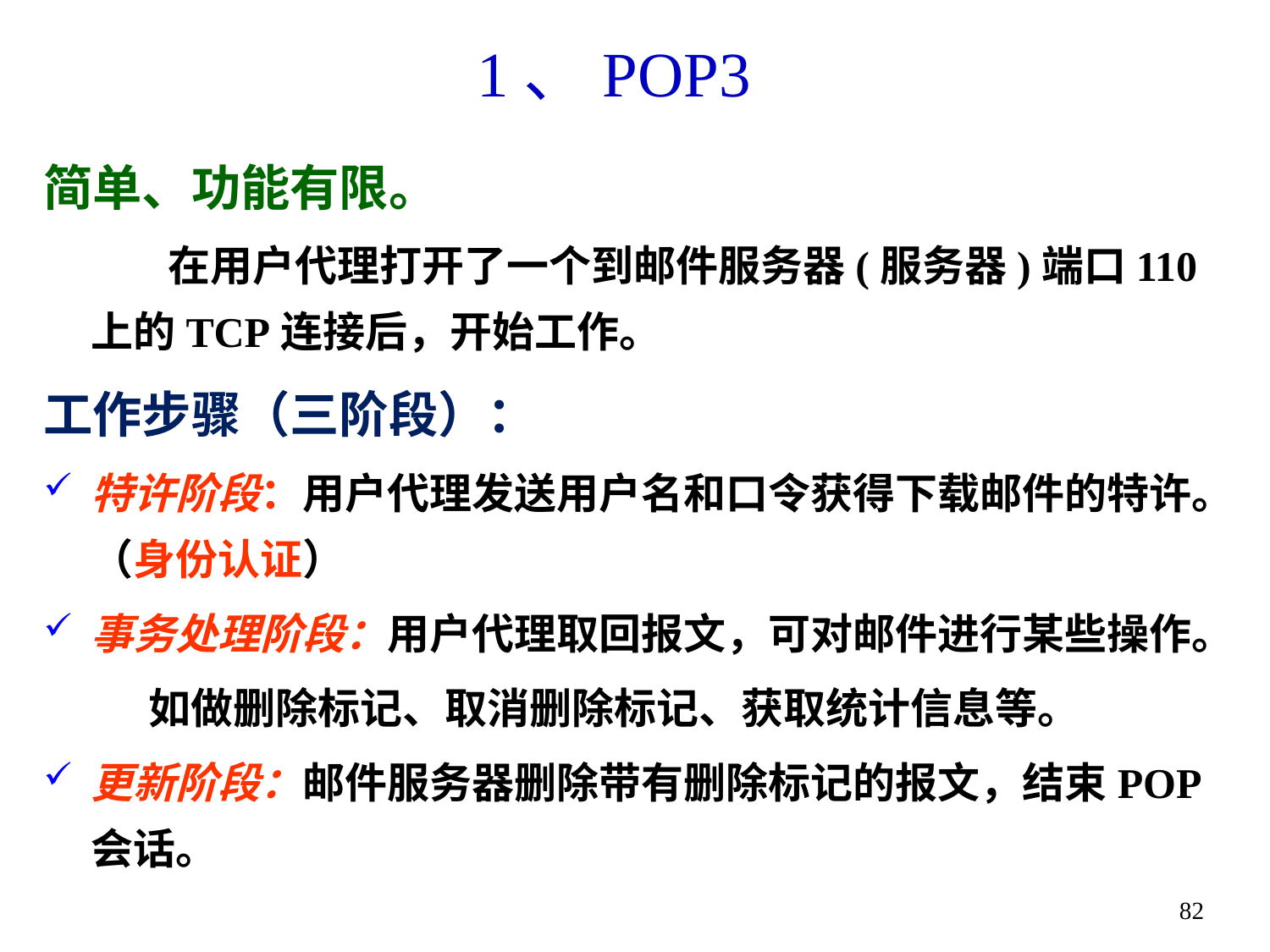

# 1、POP3
简单、功能有限。
            在用户代理打开了一个到邮件服务器(服务器)端口110上的TCP连接后，开始工作。
工作步骤（三阶段）：
特许阶段：用户代理发送用户名和口令获得下载邮件的特许。（身份认证）
事务处理阶段：用户代理取回报文，可对邮件进行某些操作。
          如做删除标记、取消删除标记、获取统计信息等。
更新阶段：邮件服务器删除带有删除标记的报文，结束POP会话。
82